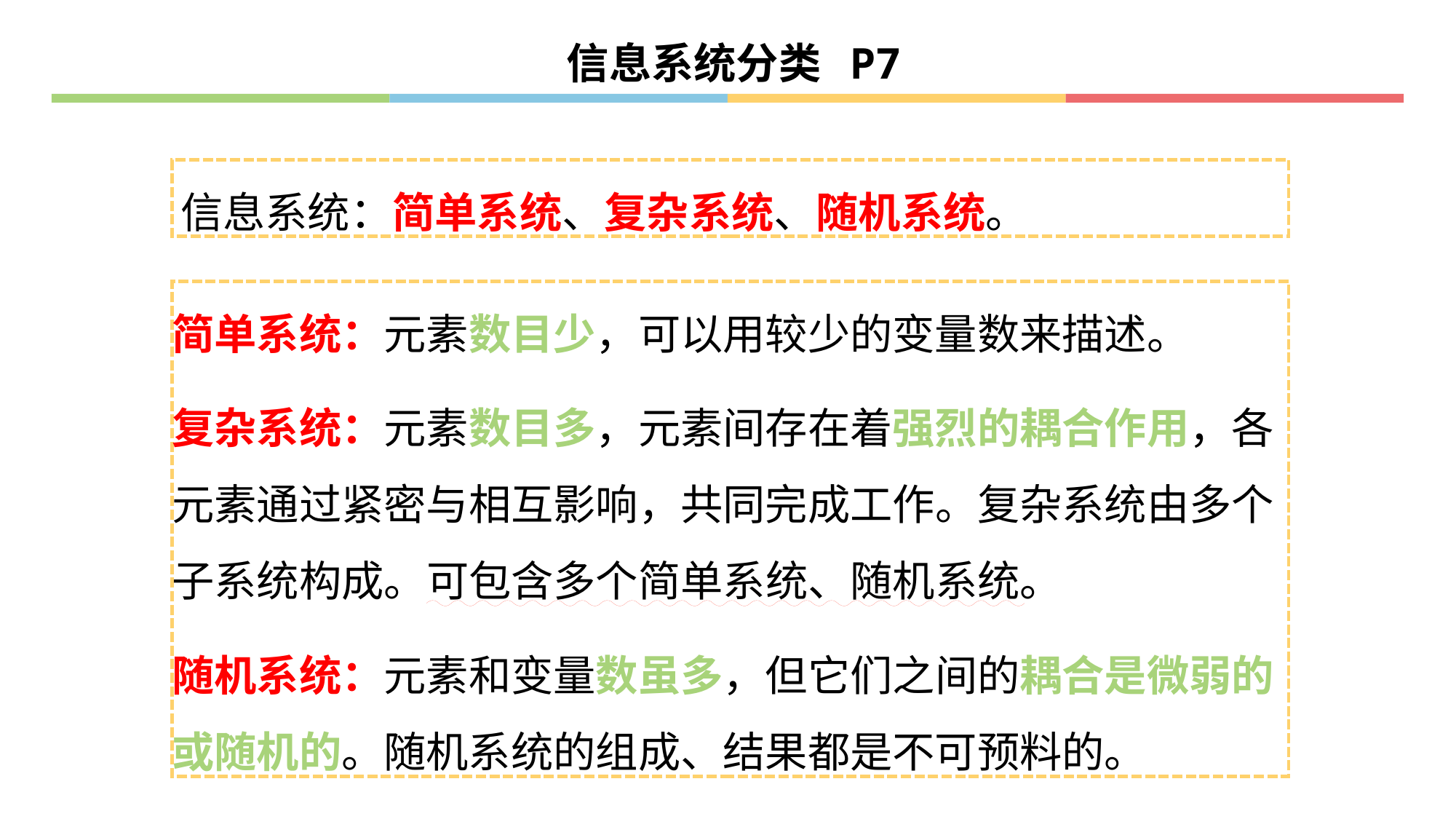

信息系统分类  P7
信息系统：简单系统、复杂系统、随机系统。
简单系统：元素数目少，可以用较少的变量数来描述。
复杂系统：元素数目多，元素间存在着强烈的耦合作用，各元素通过紧密与相互影响，共同完成工作。复杂系统由多个子系统构成。可包含多个简单系统、随机系统。
随机系统：元素和变量数虽多，但它们之间的耦合是微弱的或随机的。随机系统的组成、结果都是不可预料的。